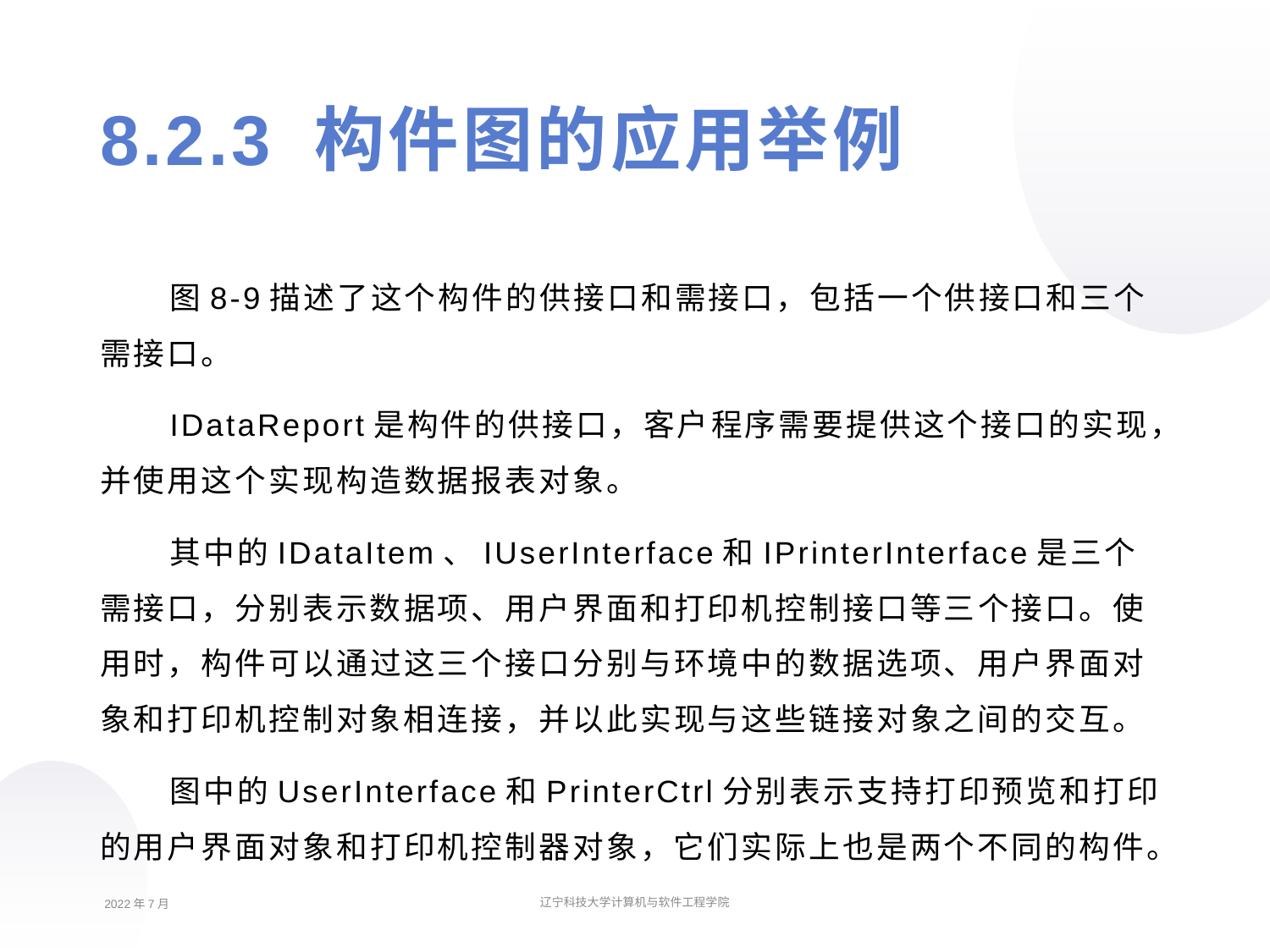

8.2.3 构件图的应用举例
图8-9描述了这个构件的供接口和需接口，包括一个供接口和三个需接口。
IDataReport是构件的供接口，客户程序需要提供这个接口的实现，并使用这个实现构造数据报表对象。
其中的IDataItem、IUserInterface和IPrinterInterface是三个需接口，分别表示数据项、用户界面和打印机控制接口等三个接口。使用时，构件可以通过这三个接口分别与环境中的数据选项、用户界面对象和打印机控制对象相连接，并以此实现与这些链接对象之间的交互。
图中的UserInterface和PrinterCtrl分别表示支持打印预览和打印的用户界面对象和打印机控制器对象，它们实际上也是两个不同的构件。

2022年7月
辽宁科技大学计算机与软件工程学院
53